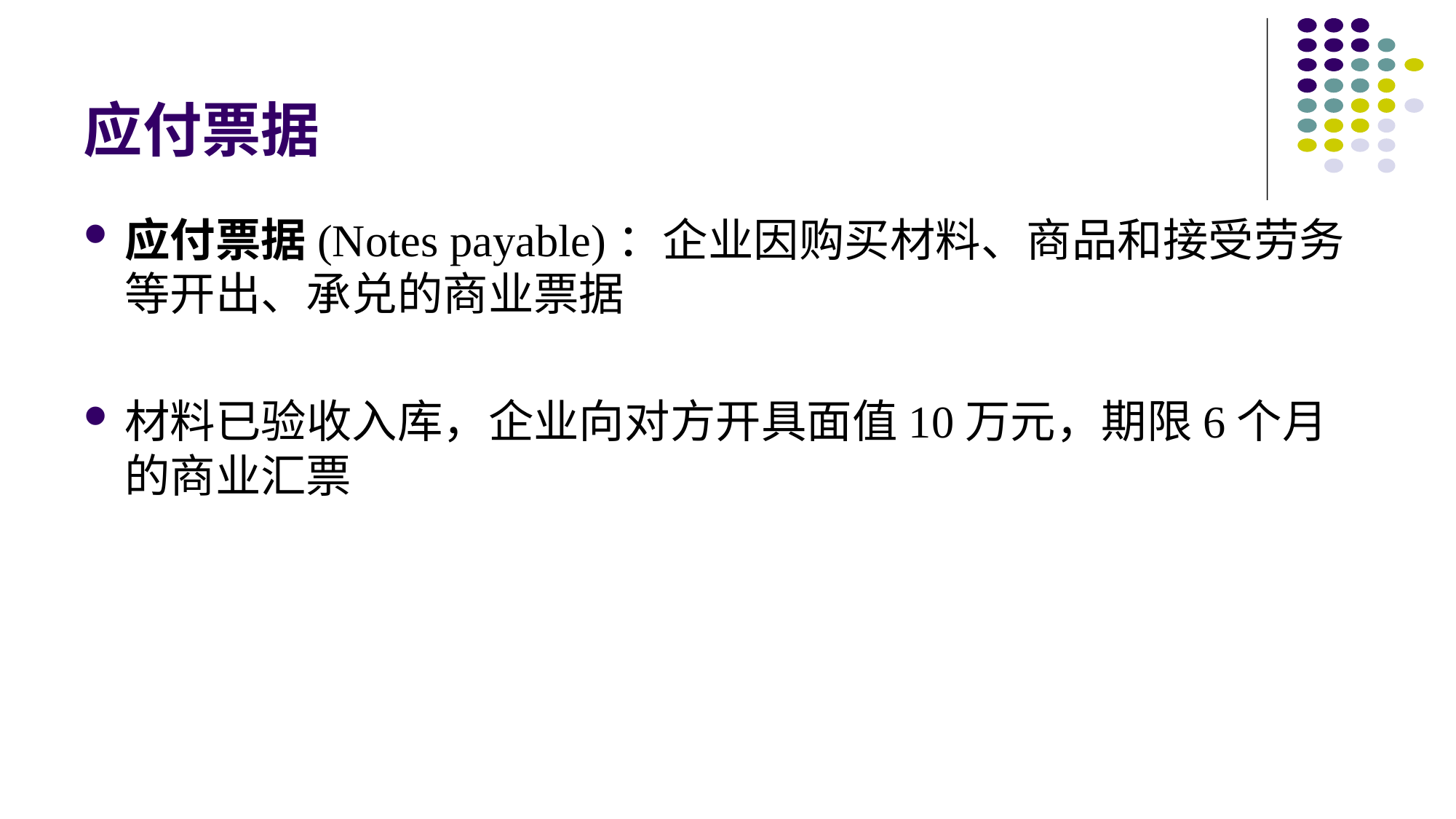

# 应付票据
应付票据(Notes payable)：企业因购买材料、商品和接受劳务等开出、承兑的商业票据

材料已验收入库，企业向对方开具面值10万元，期限6个月的商业汇票